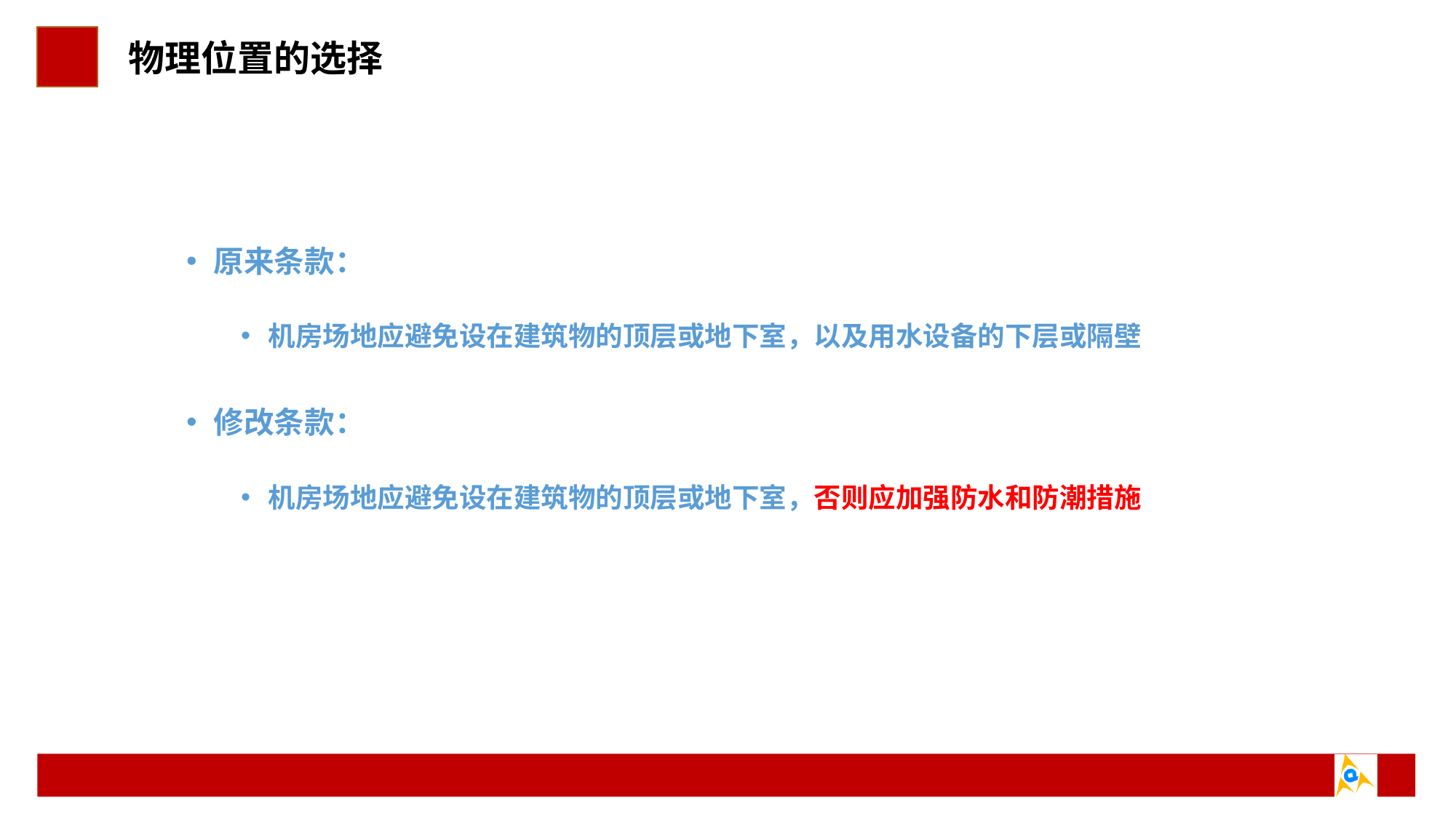

# 物理位置的选择
原来条款：
机房场地应避免设在建筑物的顶层或地下室，以及用水设备的下层或隔壁
修改条款：
机房场地应避免设在建筑物的顶层或地下室，否则应加强防水和防潮措施